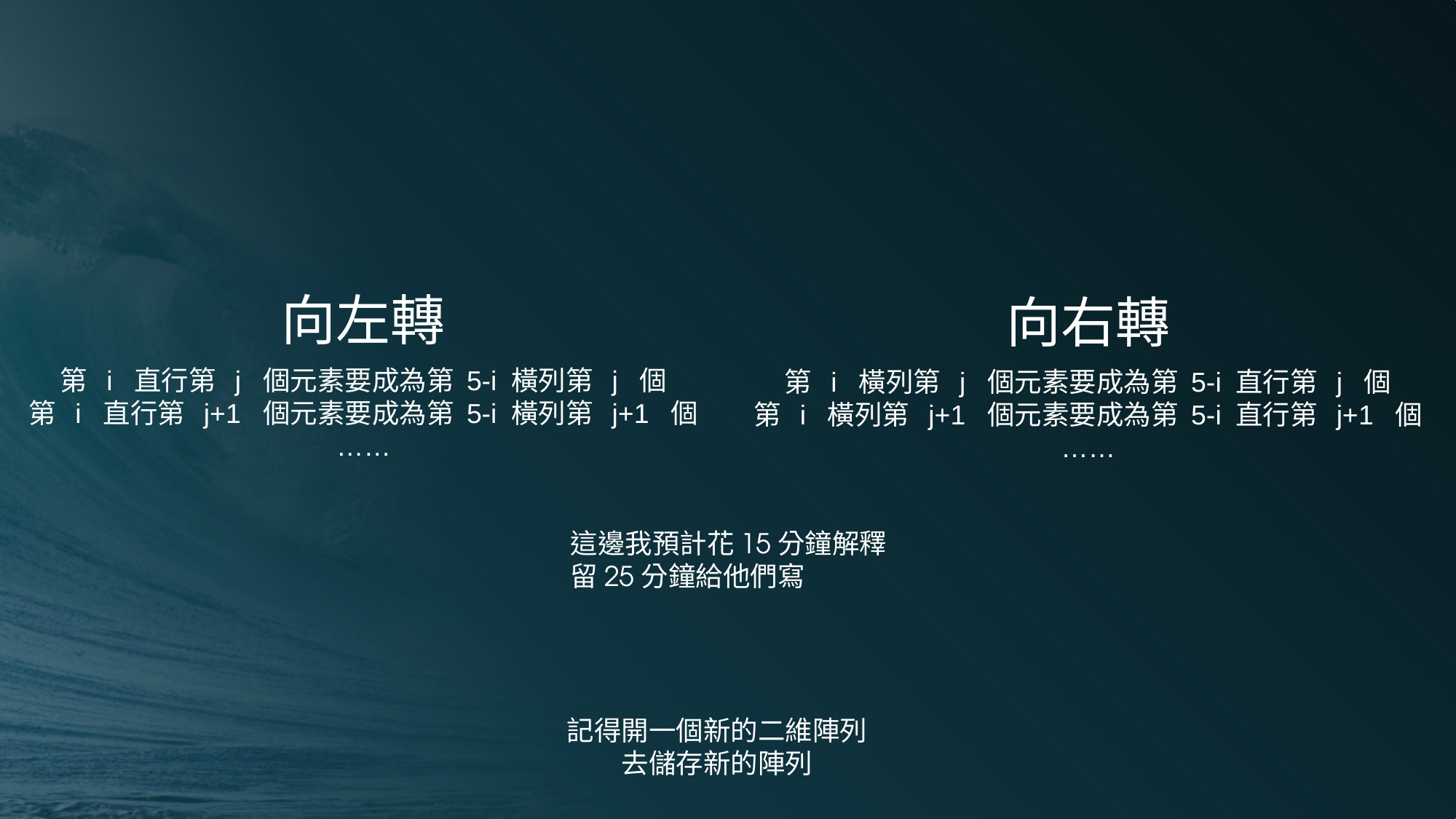

向左轉
向右轉
第  i  直行第  j  個元素要成為第 5-i 橫列第  j  個
第  i  直行第  j+1  個元素要成為第 5-i 橫列第  j+1  個
……
第  i  橫列第  j  個元素要成為第 5-i 直行第  j  個
第  i  橫列第  j+1  個元素要成為第 5-i 直行第  j+1  個
……
這邊我預計花15分鐘解釋
留25分鐘給他們寫
記得開一個新的二維陣列
去儲存新的陣列